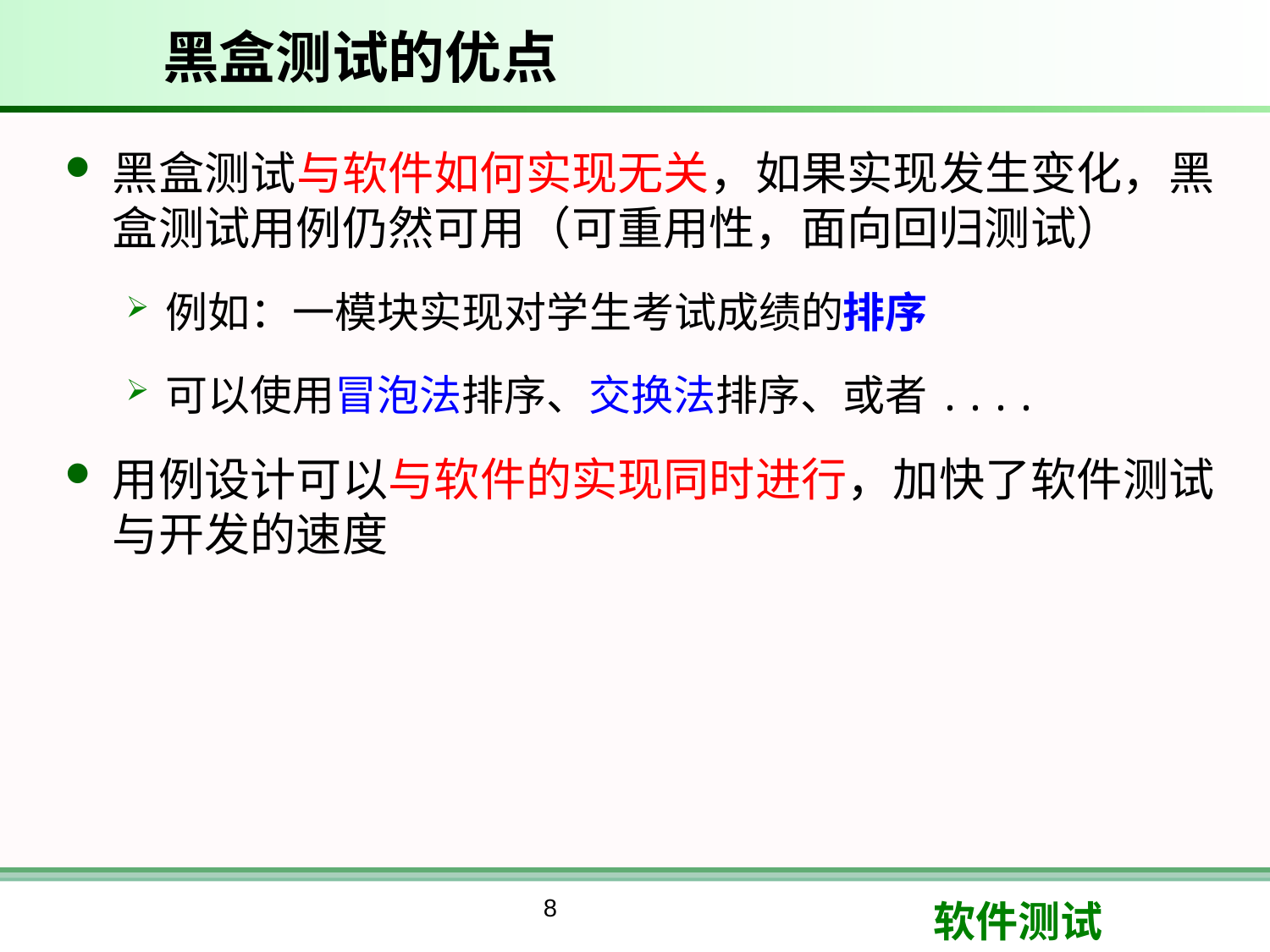

# 黑盒测试的优点
黑盒测试与软件如何实现无关，如果实现发生变化，黑盒测试用例仍然可用（可重用性，面向回归测试）
例如：一模块实现对学生考试成绩的排序
可以使用冒泡法排序、交换法排序、或者....
用例设计可以与软件的实现同时进行，加快了软件测试与开发的速度
8